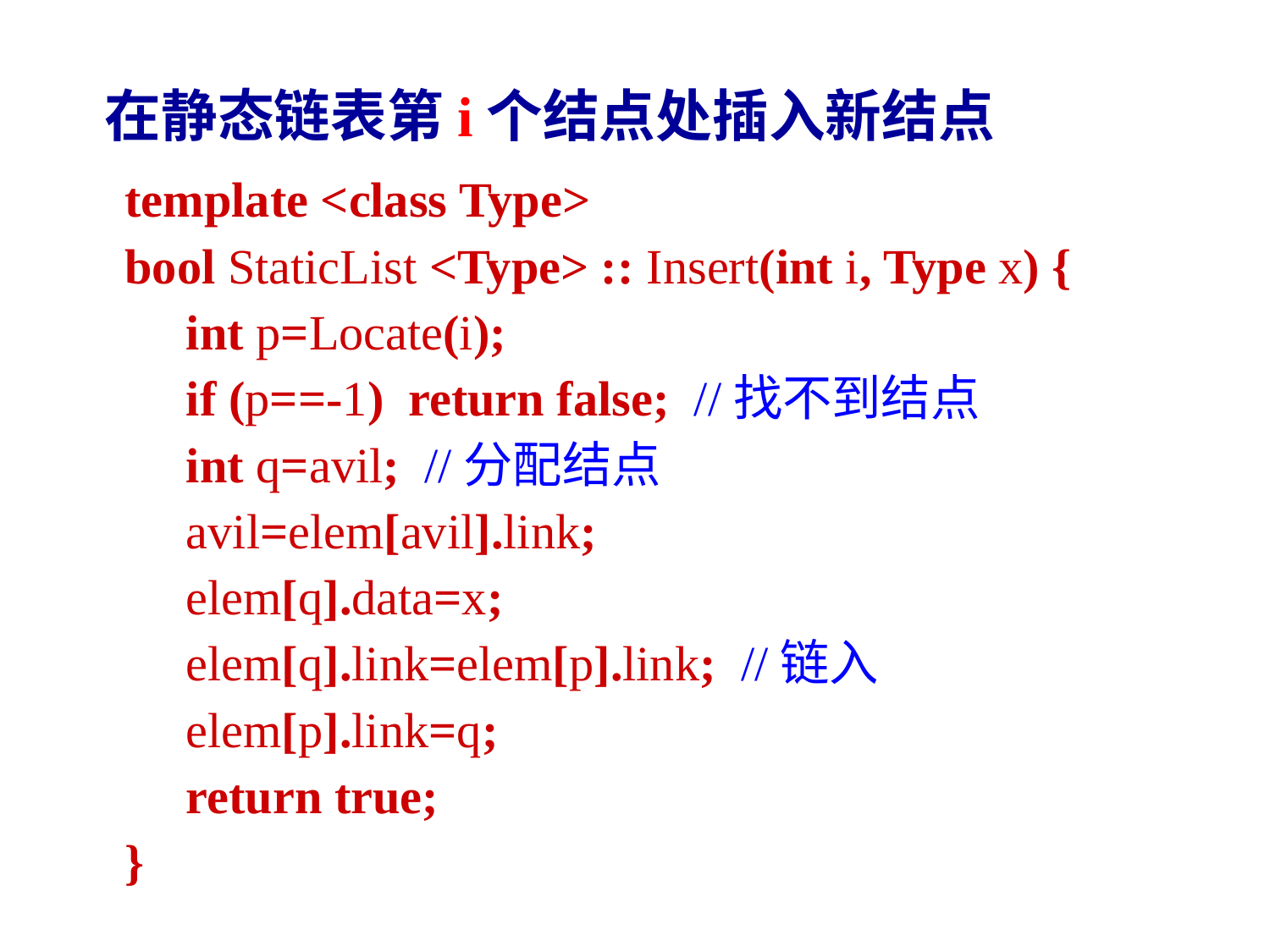

在静态链表第i个结点处插入新结点
template <class Type>
bool StaticList <Type> :: Insert(int i, Type x) {
     int p=Locate(i);
     if (p==-1)  return false;  //找不到结点
     int q=avil;  //分配结点
     avil=elem[avil].link;
     elem[q].data=x;
     elem[q].link=elem[p].link;  //链入
     elem[p].link=q;
     return true;
}
204